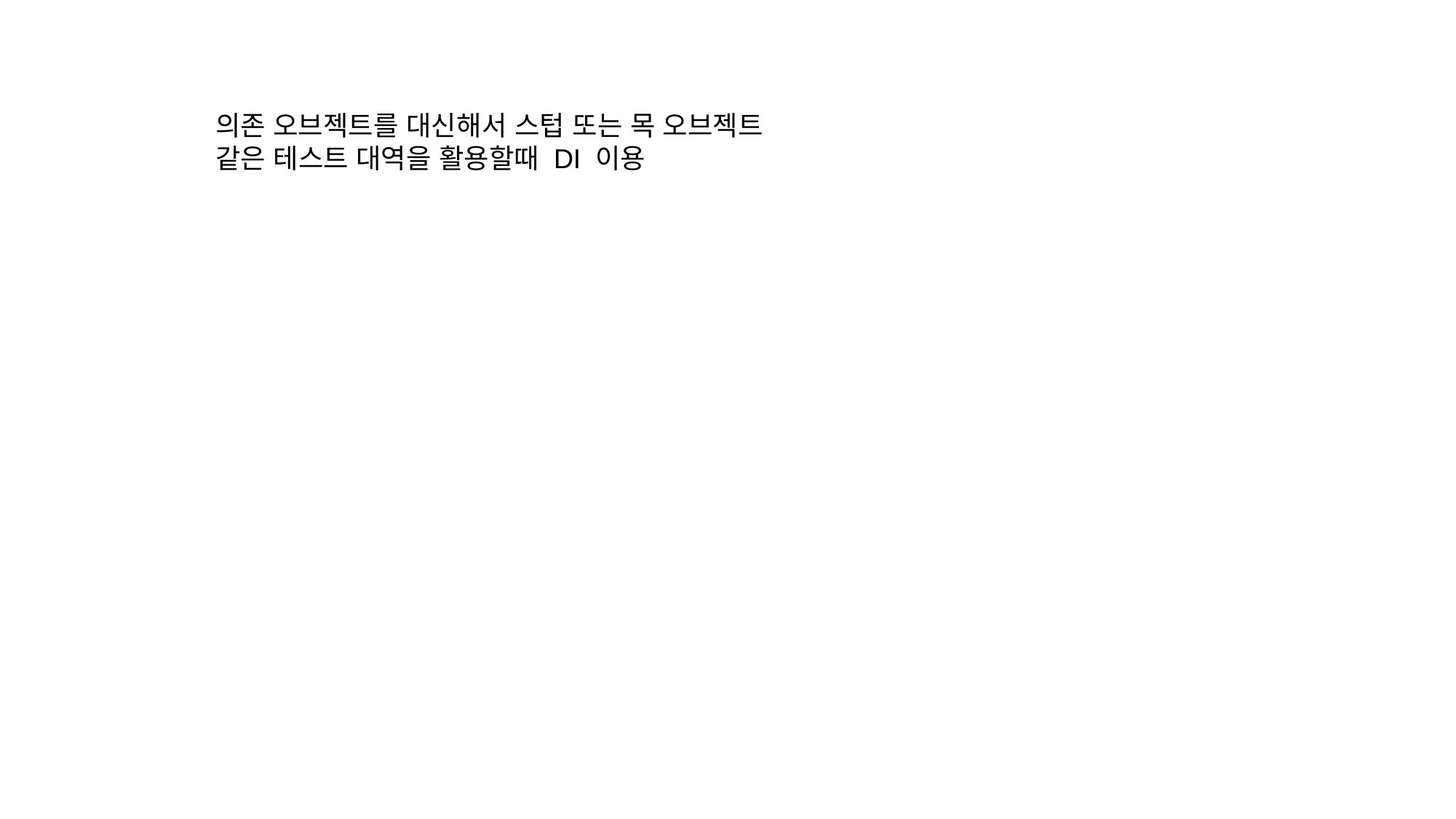

의존 오브젝트를 대신해서 스텁 또는 목 오브젝트 같은 테스트 대역을 활용할때 DI 이용